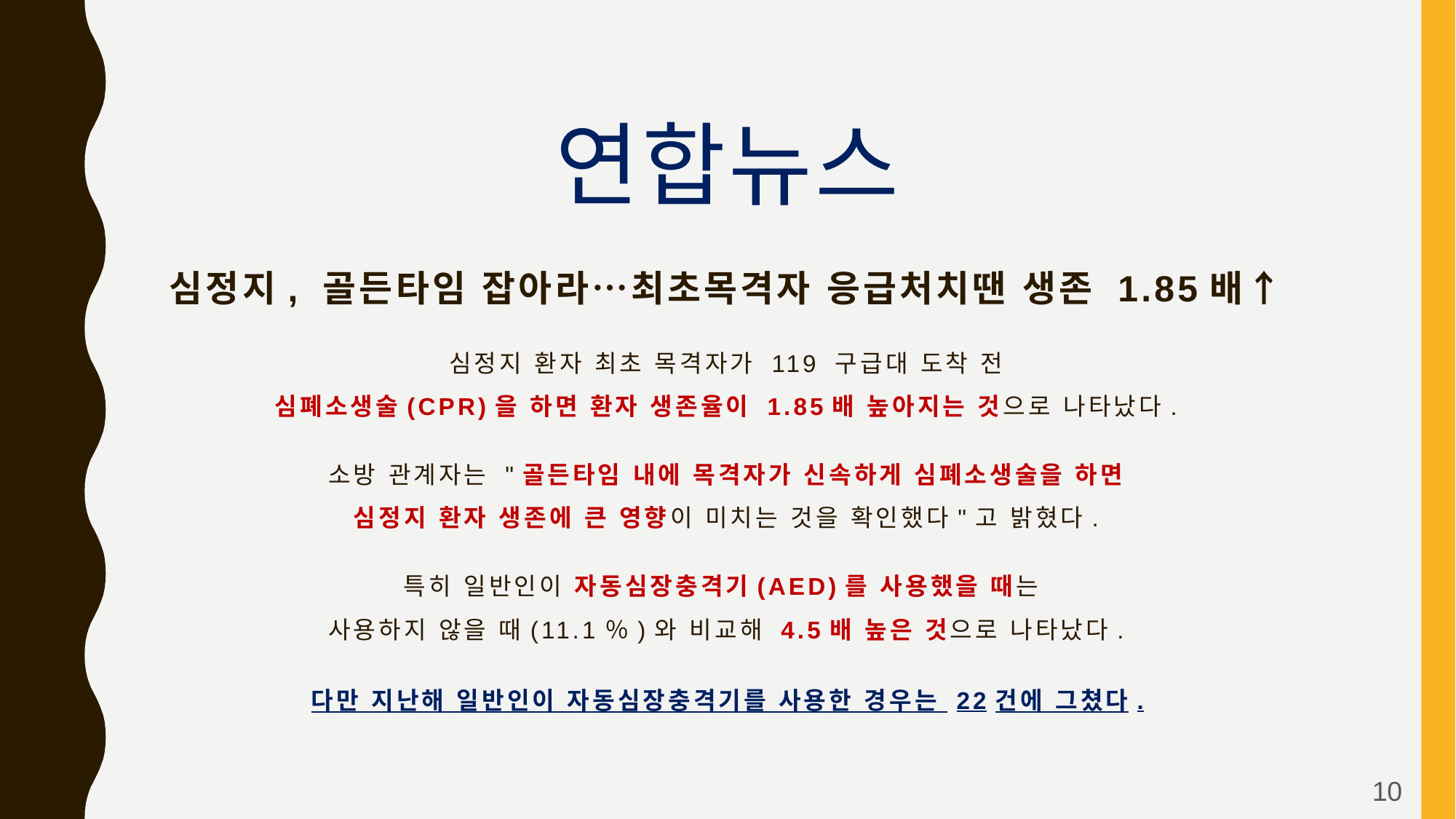

연합뉴스
# 심정지, 골든타임 잡아라…최초목격자 응급처치땐 생존 1.85배↑ 심정지 환자 최초 목격자가 119 구급대 도착 전 심폐소생술(CPR)을 하면 환자 생존율이 1.85배 높아지는 것으로 나타났다. 소방 관계자는 "골든타임 내에 목격자가 신속하게 심폐소생술을 하면 심정지 환자 생존에 큰 영향이 미치는 것을 확인했다"고 밝혔다. 특히 일반인이 자동심장충격기(AED)를 사용했을 때는 사용하지 않을 때(11.1％)와 비교해 4.5배 높은 것으로 나타났다. 다만 지난해 일반인이 자동심장충격기를 사용한 경우는 22건에 그쳤다.
10